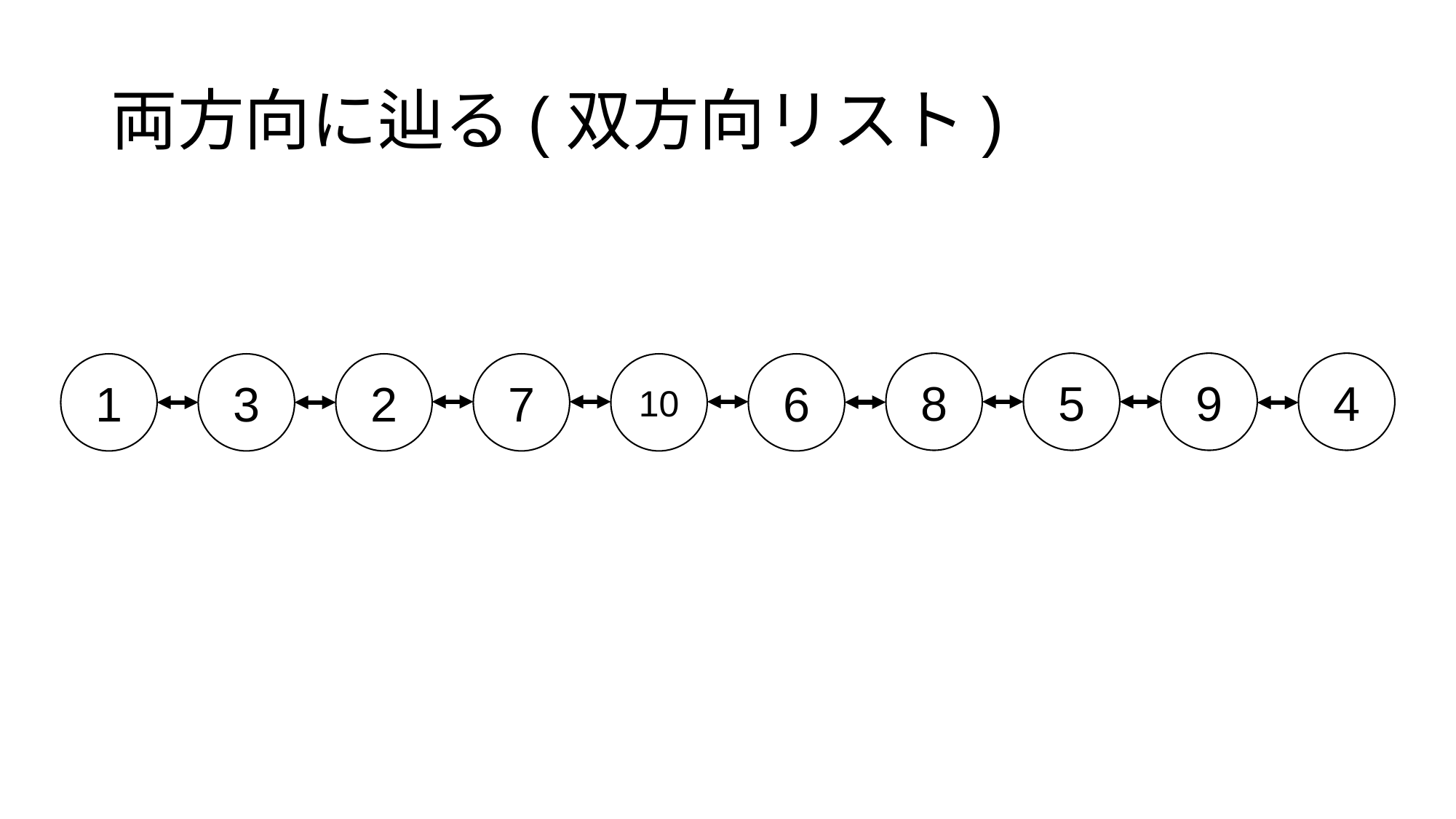

# 両方向に辿る(双方向リスト)
8
5
9
4
1
3
2
7
10
6